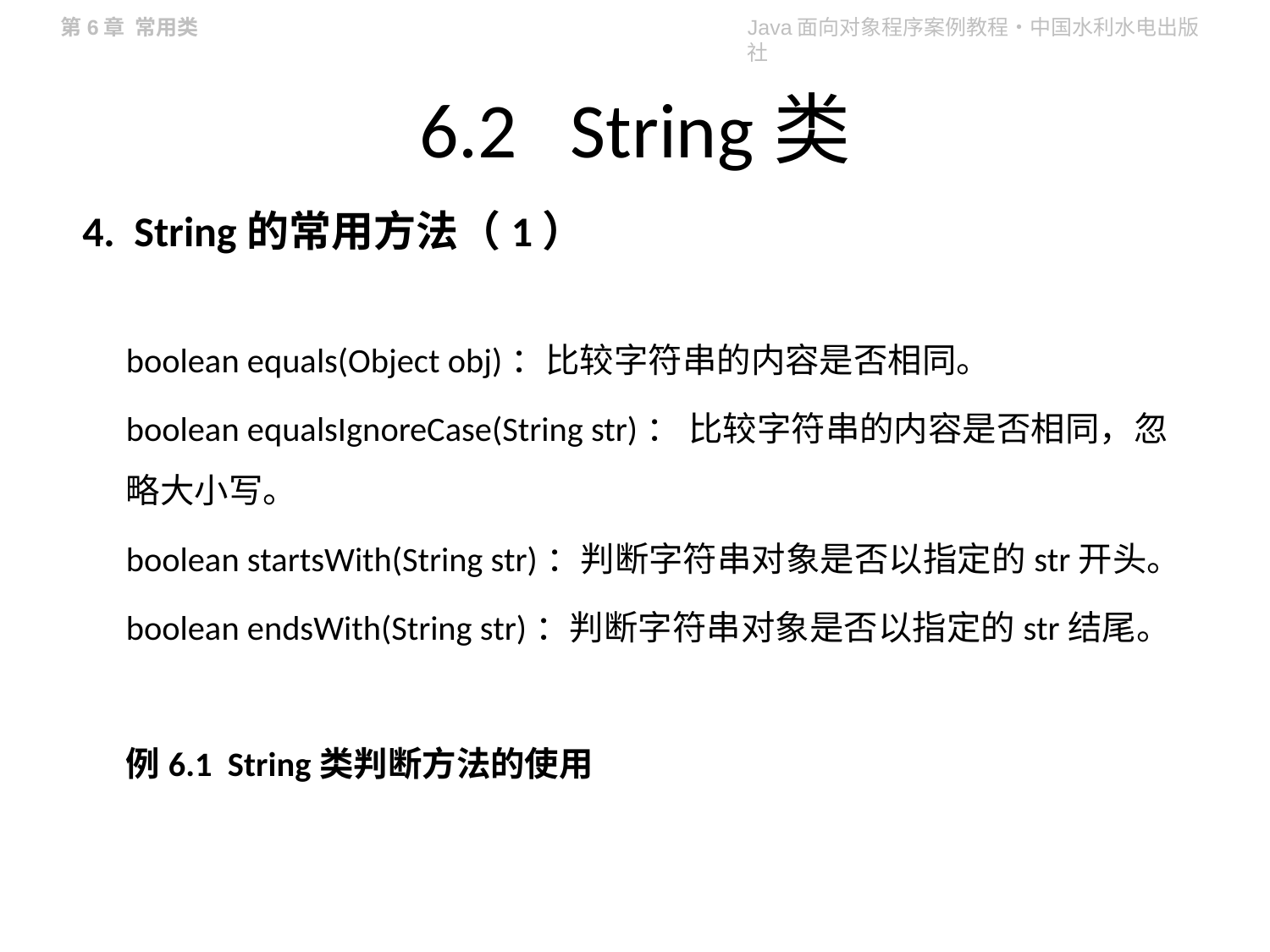

# 6.2   String类
4.  String的常用方法（1）
boolean equals(Object obj)：比较字符串的内容是否相同。
boolean equalsIgnoreCase(String str)： 比较字符串的内容是否相同，忽略大小写。
boolean startsWith(String str)：判断字符串对象是否以指定的str开头。
boolean endsWith(String str)：判断字符串对象是否以指定的str结尾。

例6.1  String类判断方法的使用